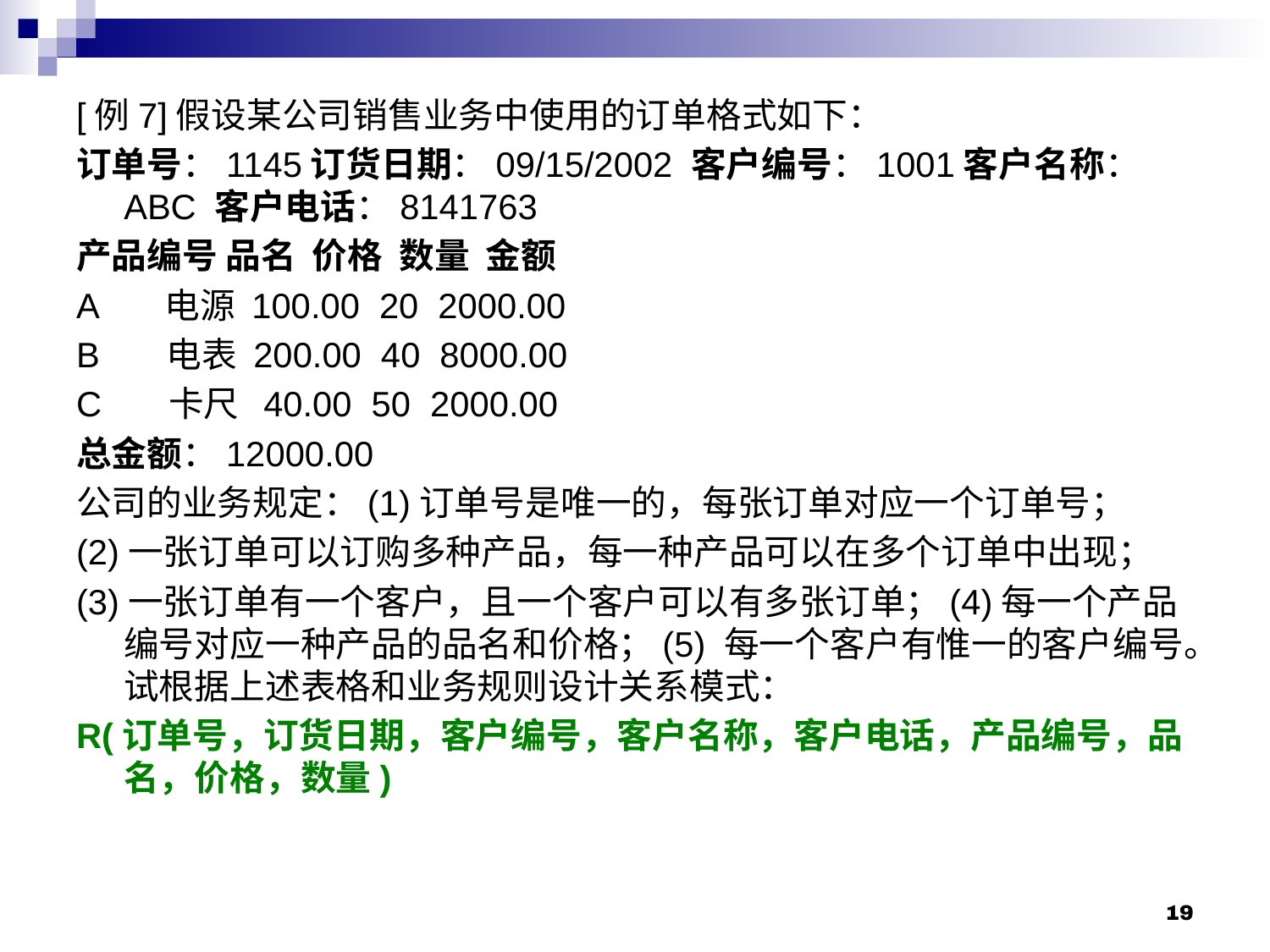

[例7]假设某公司销售业务中使用的订单格式如下：
订单号：1145订货日期：09/15/2002 客户编号：1001客户名称：ABC 客户电话：8141763
产品编号 品名  价格  数量  金额
A      电源 100.00  20  2000.00
B      电表 200.00  40  8000.00
C      卡尺  40.00  50  2000.00
总金额：12000.00
公司的业务规定：(1)订单号是唯一的，每张订单对应一个订单号；
(2)一张订单可以订购多种产品，每一种产品可以在多个订单中出现；
(3)一张订单有一个客户，且一个客户可以有多张订单；(4)每一个产品编号对应一种产品的品名和价格；(5) 每一个客户有惟一的客户编号。试根据上述表格和业务规则设计关系模式：
R(订单号，订货日期，客户编号，客户名称，客户电话，产品编号，品名，价格，数量)
19